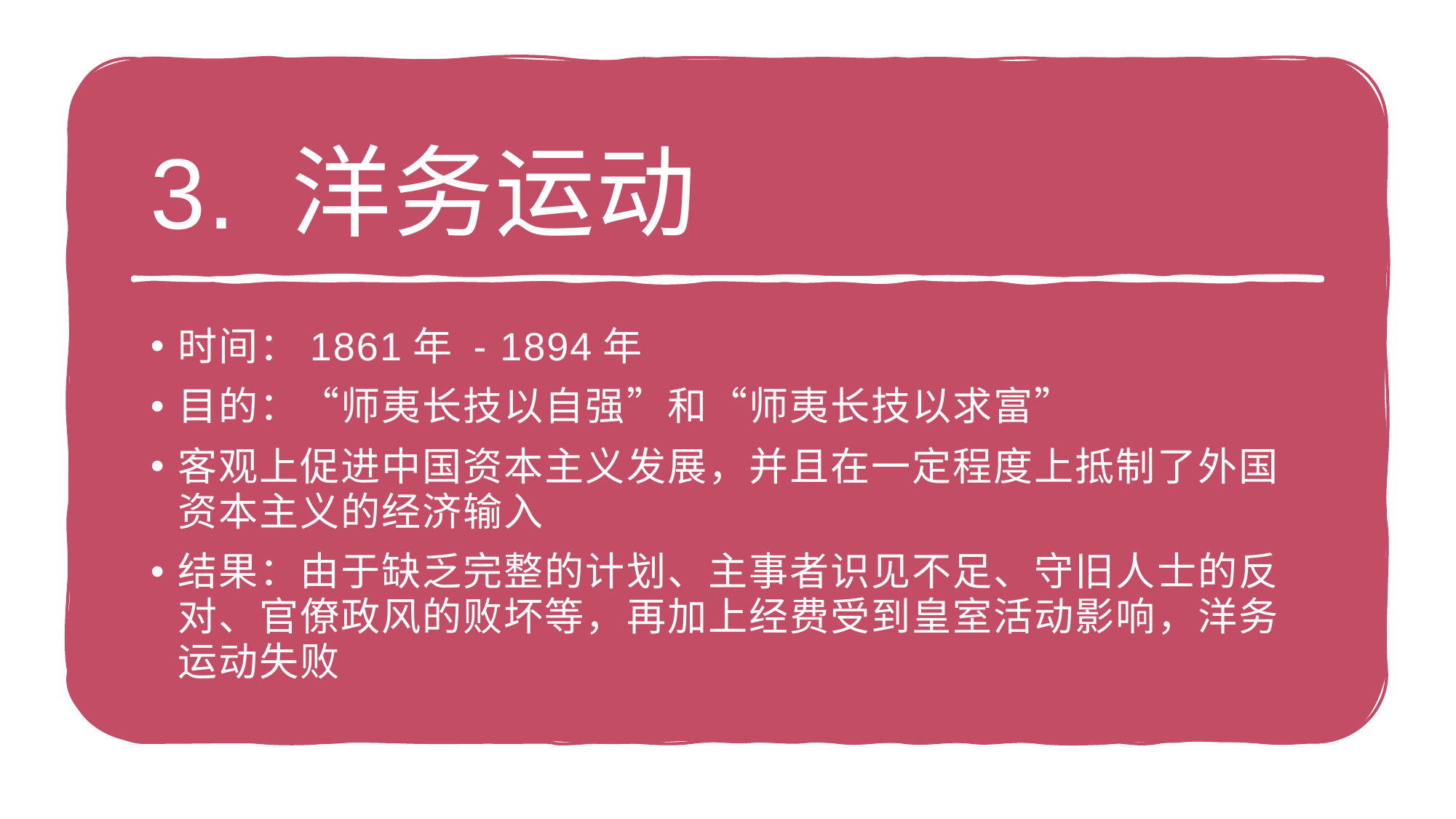

# 3. 洋务运动

时间：1861年 - 1894年
目的：“师夷长技以自强”和“师夷长技以求富”
客观上促进中国资本主义发展，并且在一定程度上抵制了外国资本主义的经济输入
结果：由于缺乏完整的计划、主事者识见不足、守旧人士的反对、官僚政风的败坏等，再加上经费受到皇室活动影响，洋务运动失败